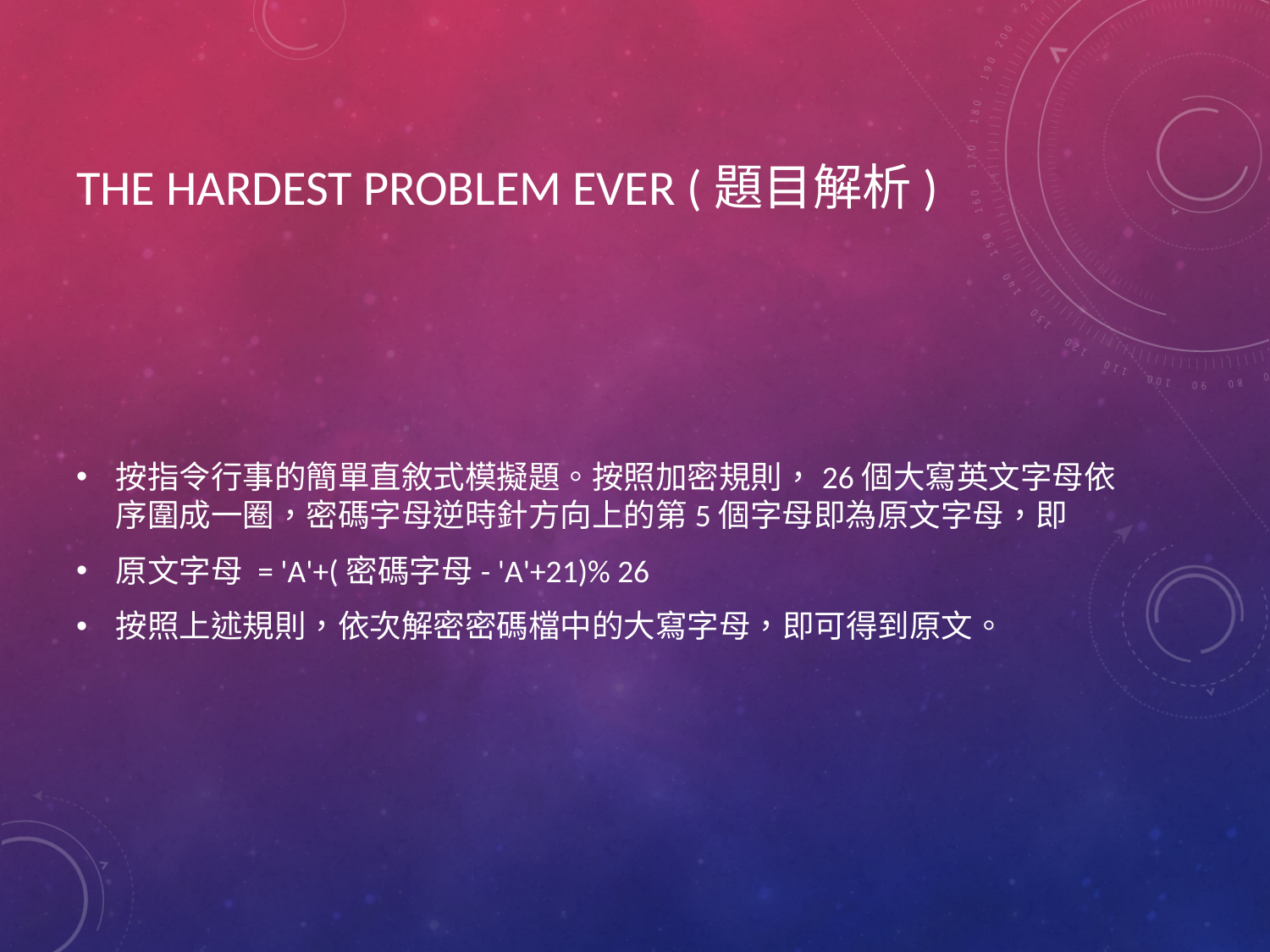

# The Hardest Problem Ever (題目解析)
按指令行事的簡單直敘式模擬題。按照加密規則，26個大寫英文字母依序圍成一圈，密碼字母逆時針方向上的第5個字母即為原文字母，即
原文字母 = 'A'+(密碼字母- 'A'+21)% 26
按照上述規則，依次解密密碼檔中的大寫字母，即可得到原文。